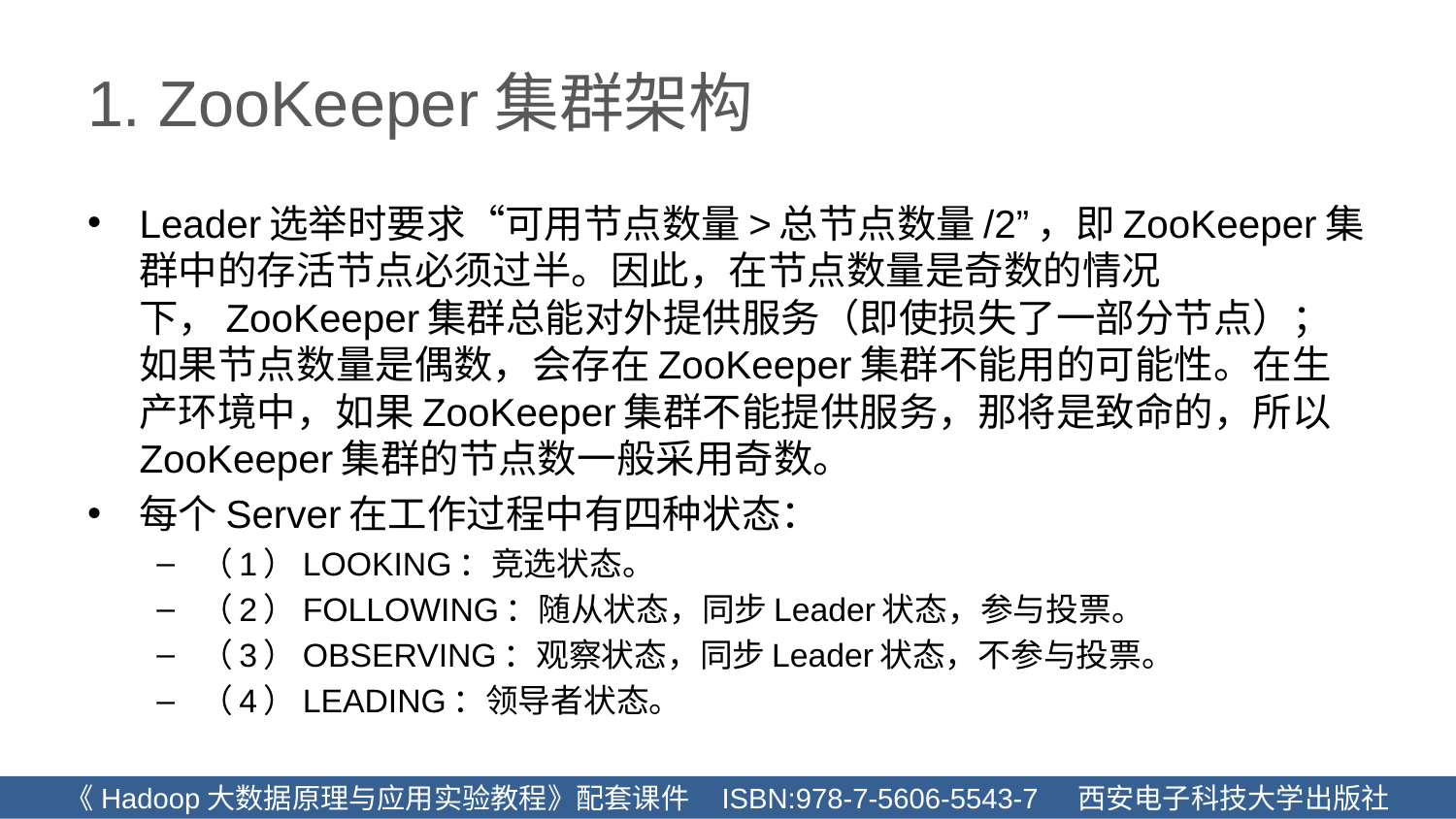

# 1. ZooKeeper集群架构
Leader选举时要求“可用节点数量>总节点数量/2”，即ZooKeeper集群中的存活节点必须过半。因此，在节点数量是奇数的情况下，ZooKeeper集群总能对外提供服务（即使损失了一部分节点）；如果节点数量是偶数，会存在ZooKeeper集群不能用的可能性。在生产环境中，如果ZooKeeper集群不能提供服务，那将是致命的，所以ZooKeeper集群的节点数一般采用奇数。
每个Server在工作过程中有四种状态：
（1）LOOKING：竞选状态。
（2）FOLLOWING：随从状态，同步Leader状态，参与投票。
（3）OBSERVING：观察状态，同步Leader状态，不参与投票。
（4）LEADING：领导者状态。